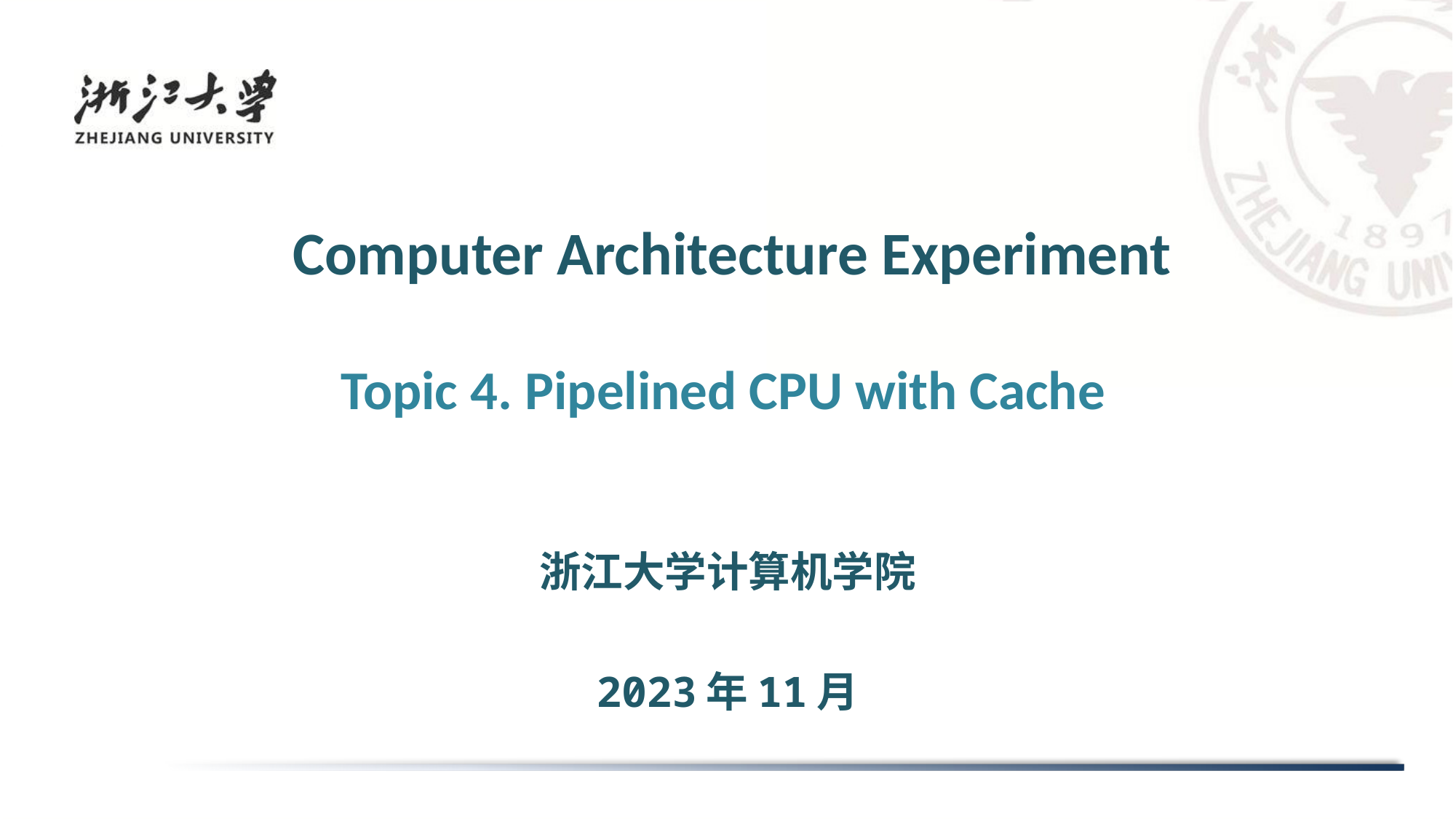

# Computer Architecture Experiment
Topic 4. Pipelined CPU with Cache
浙江大学计算机学院

2023年11月